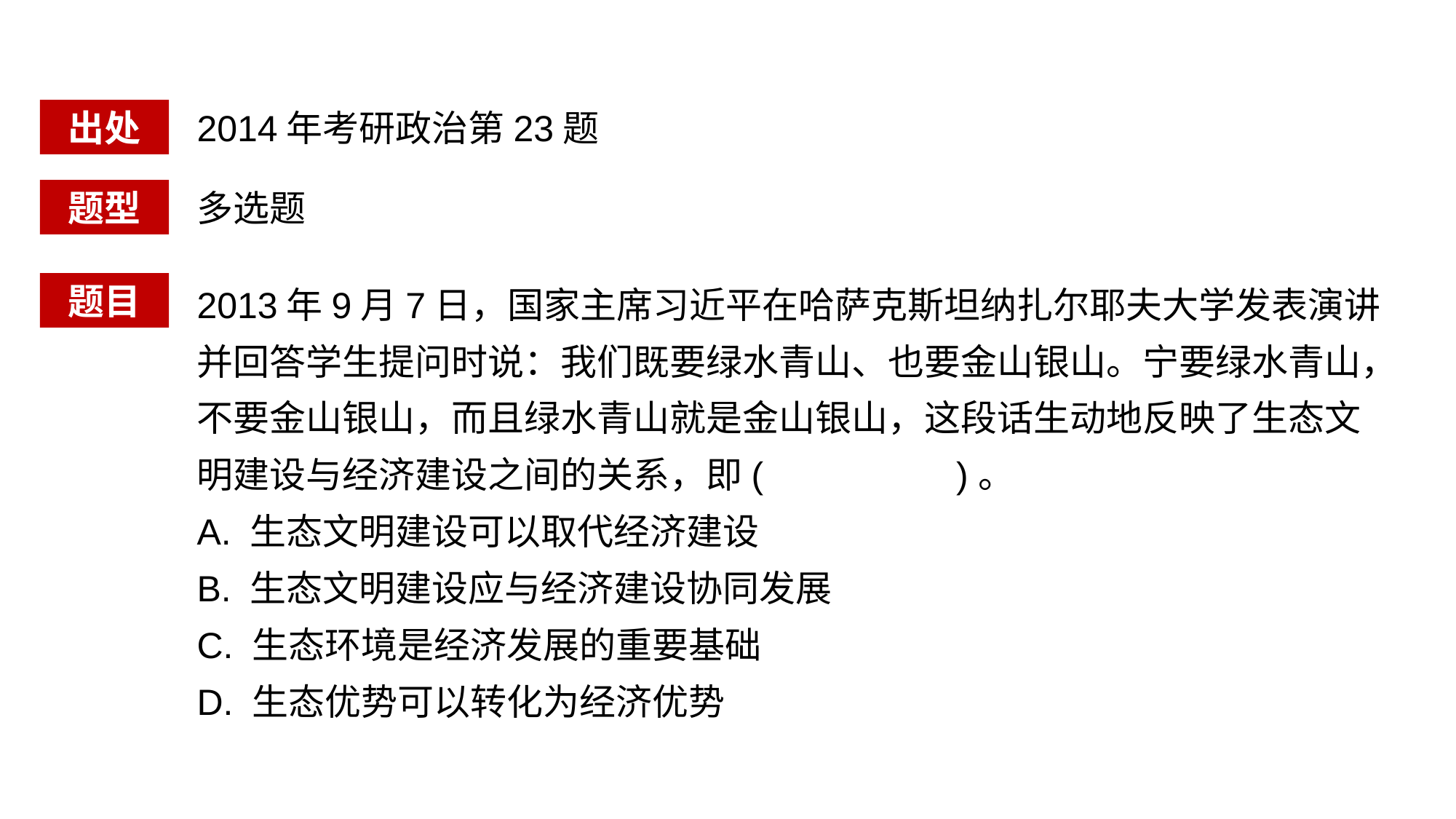

出处
2014年考研政治第23题
题型
多选题
2013年9月7日，国家主席习近平在哈萨克斯坦纳扎尔耶夫大学发表演讲并回答学生提问时说：我们既要绿水青山、也要金山银山。宁要绿水青山，不要金山银山，而且绿水青山就是金山银山，这段话生动地反映了生态文明建设与经济建设之间的关系，即(                   )。
A. 生态文明建设可以取代经济建设
B. 生态文明建设应与经济建设协同发展
C. 生态环境是经济发展的重要基础
D. 生态优势可以转化为经济优势
题目